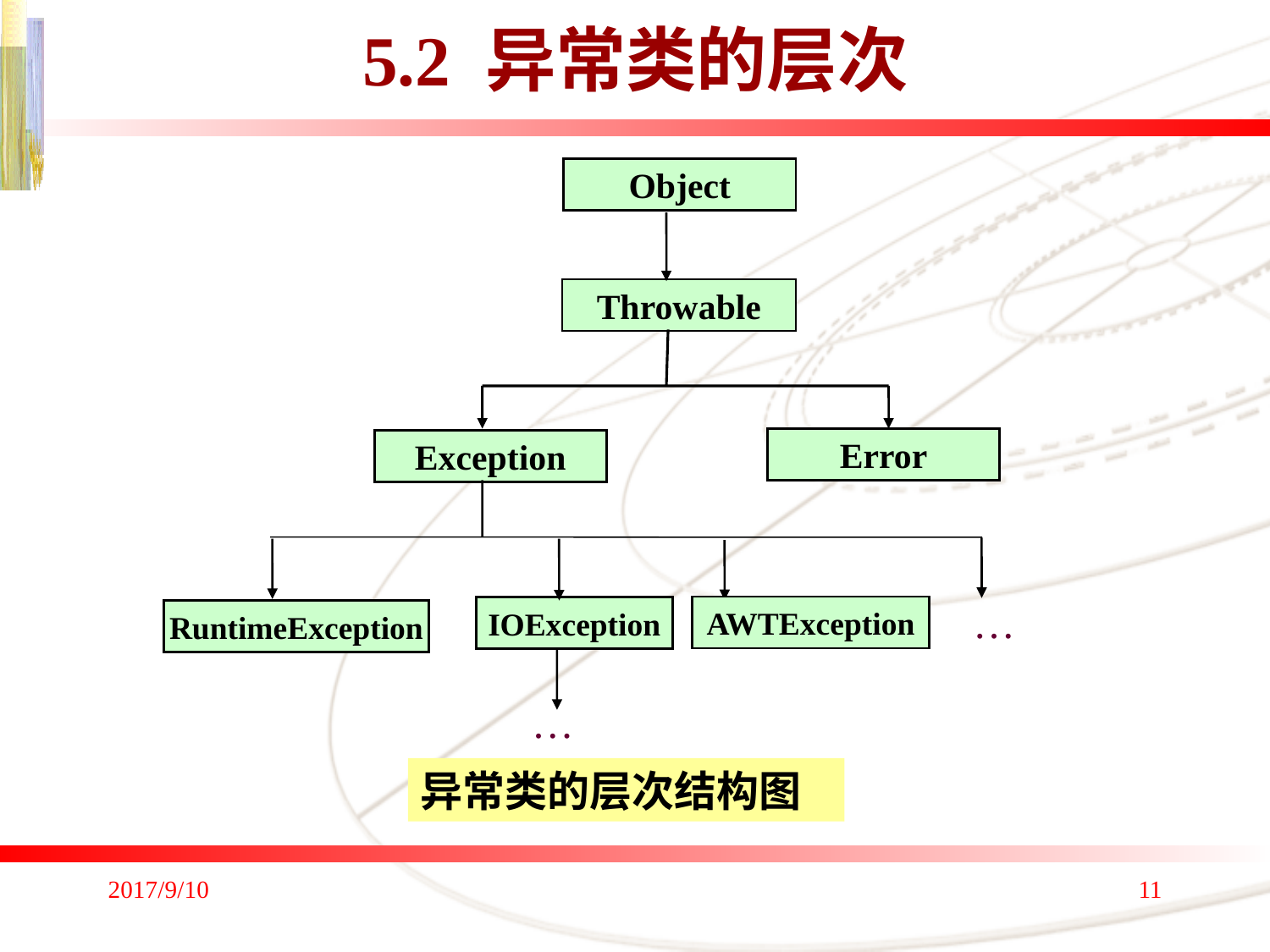

# 5.2 异常类的层次
Object

Throwable

Error
Exception

…
AWTException
IOException
RuntimeException

…
异常类的层次结构图
2017/9/10
11